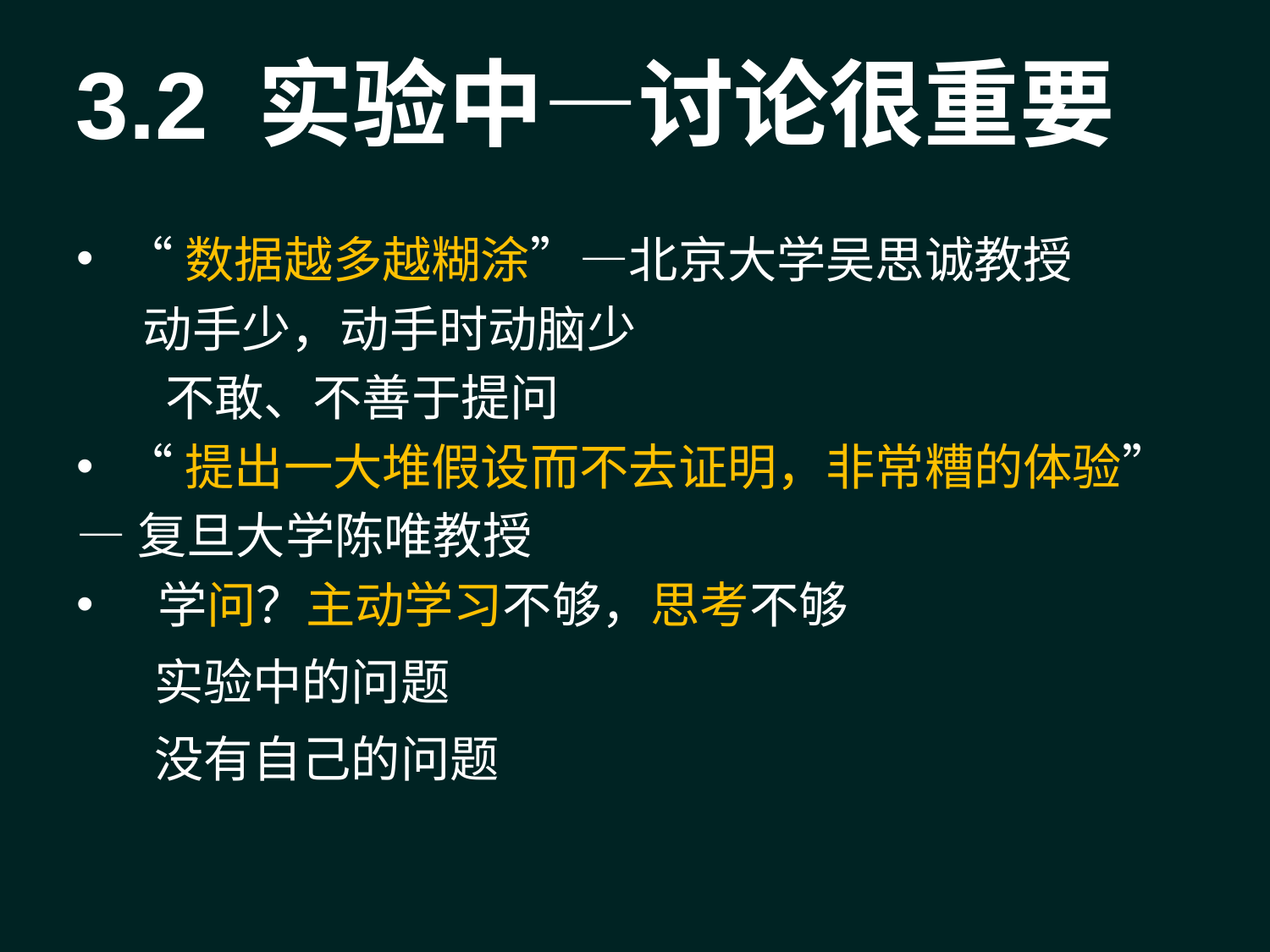

“数据越多越糊涂”—北京大学吴思诚教授
     动手少，动手时动脑少
       不敢、不善于提问
“提出一大堆假设而不去证明，非常糟的体验”
—复旦大学陈唯教授
  学问？主动学习不够，思考不够
      实验中的问题
      没有自己的问题
3.2 实验中—讨论很重要